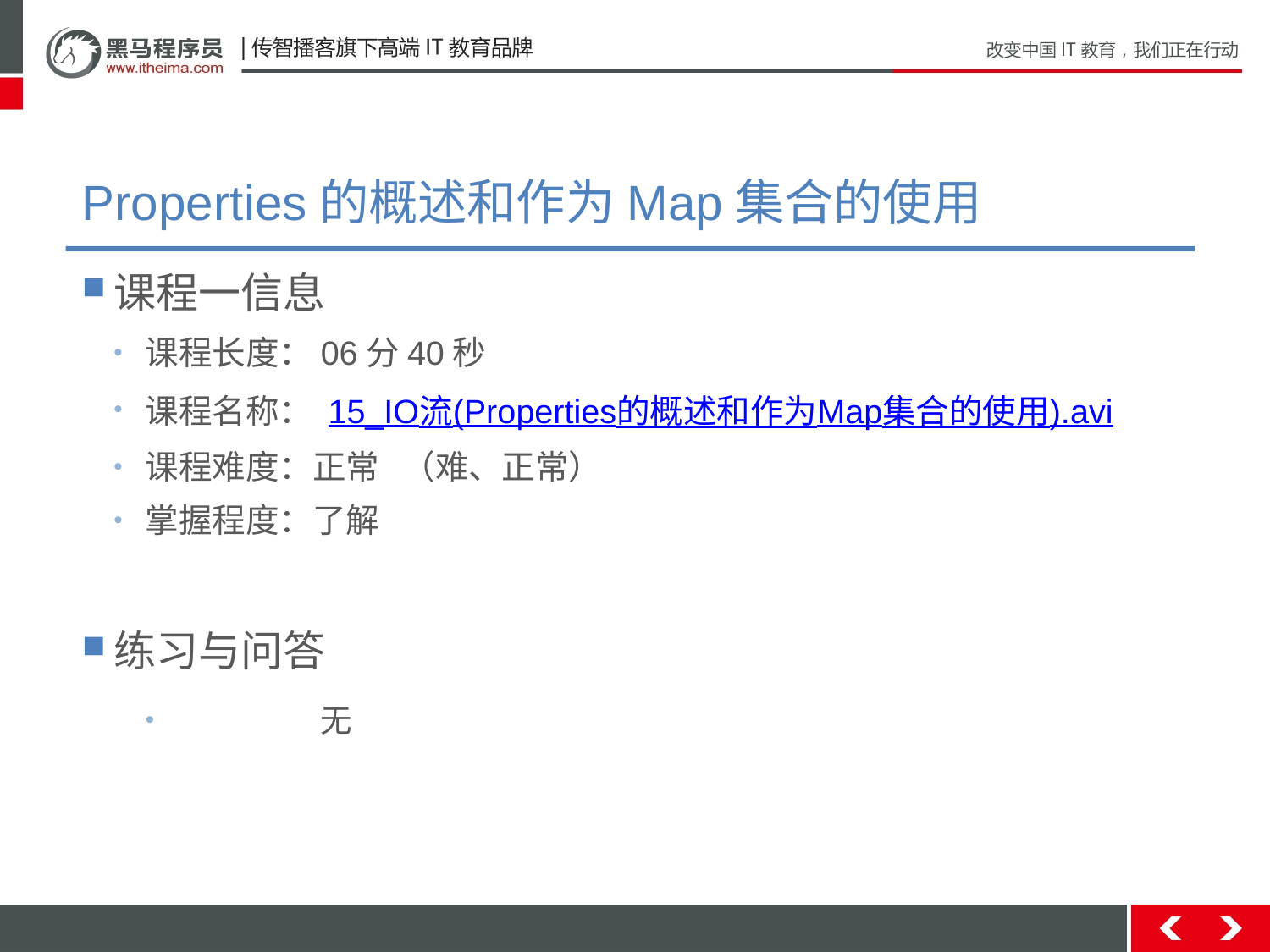

# Properties的概述和作为Map集合的使用
课程一信息
课程长度：06分40秒
课程名称： 15_IO流(Properties的概述和作为Map集合的使用).avi
课程难度：正常   （难、正常）
掌握程度：了解

练习与问答
	无